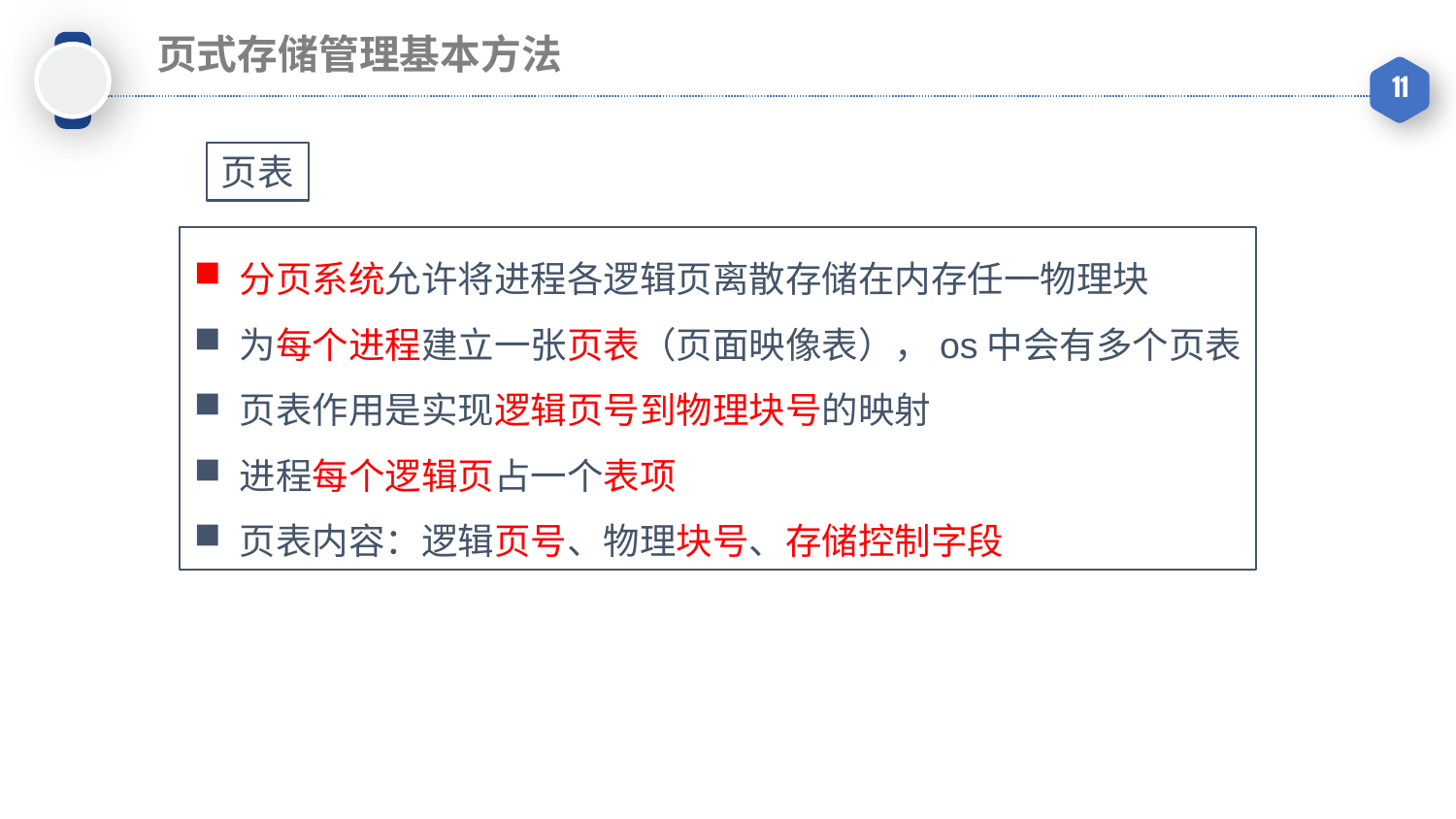

页式存储管理基本方法
页表
分页系统允许将进程各逻辑页离散存储在内存任一物理块
为每个进程建立一张页表（页面映像表），os中会有多个页表
页表作用是实现逻辑页号到物理块号的映射
进程每个逻辑页占一个表项
页表内容：逻辑页号、物理块号、存储控制字段